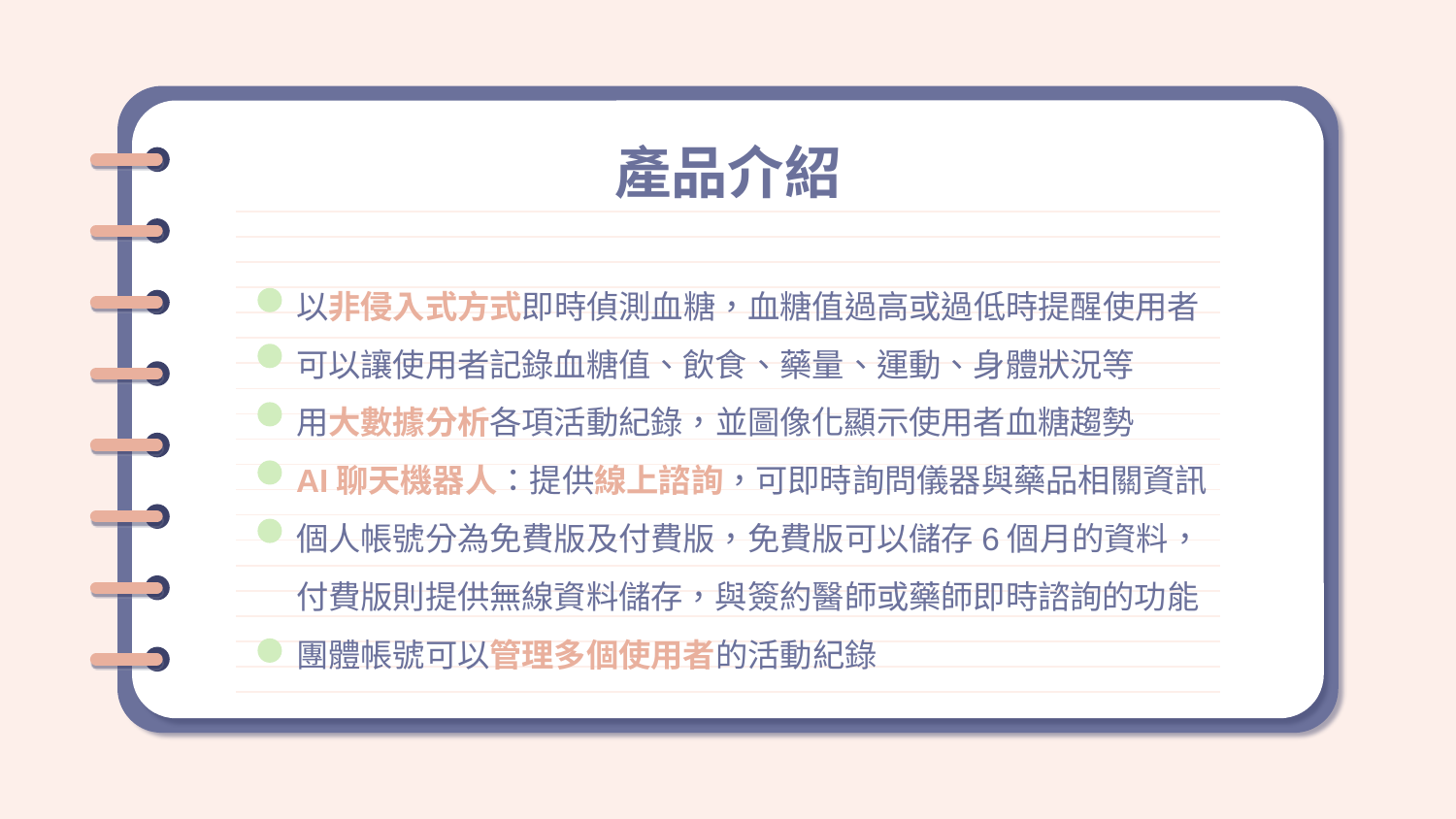

產品介紹
以非侵入式方式即時偵測血糖，血糖值過高或過低時提醒使用者
可以讓使用者記錄血糖值、飲食、藥量、運動、身體狀況等
用大數據分析各項活動紀錄，並圖像化顯示使用者血糖趨勢
AI聊天機器人：提供線上諮詢，可即時詢問儀器與藥品相關資訊
個人帳號分為免費版及付費版，免費版可以儲存6個月的資料，付費版則提供無線資料儲存，與簽約醫師或藥師即時諮詢的功能
團體帳號可以管理多個使用者的活動紀錄